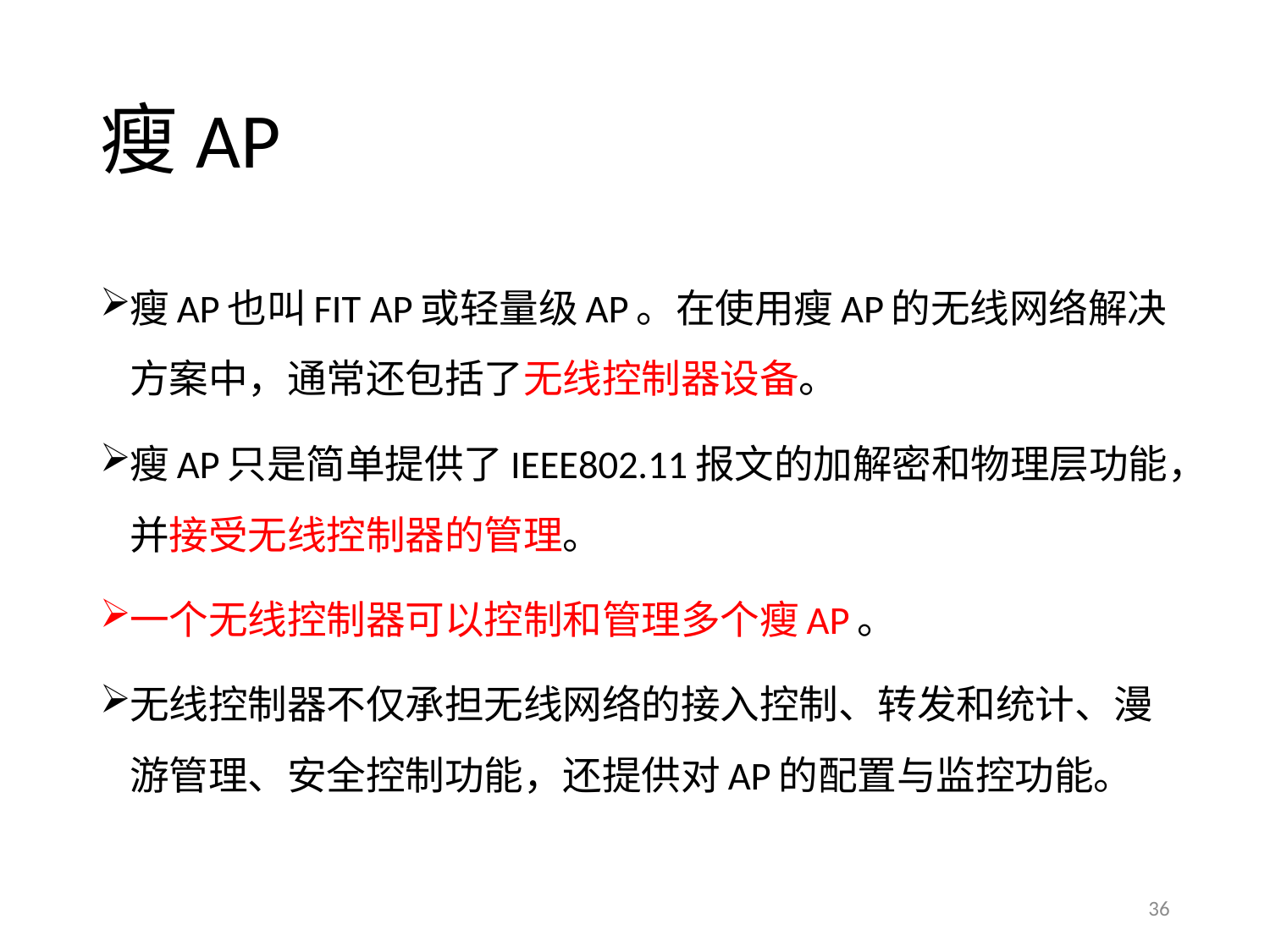

# 瘦AP
瘦AP也叫FIT AP或轻量级AP。在使用瘦AP的无线网络解决方案中，通常还包括了无线控制器设备。
瘦AP只是简单提供了IEEE802.11报文的加解密和物理层功能，并接受无线控制器的管理。
一个无线控制器可以控制和管理多个瘦AP。
无线控制器不仅承担无线网络的接入控制、转发和统计、漫游管理、安全控制功能，还提供对AP的配置与监控功能。

36